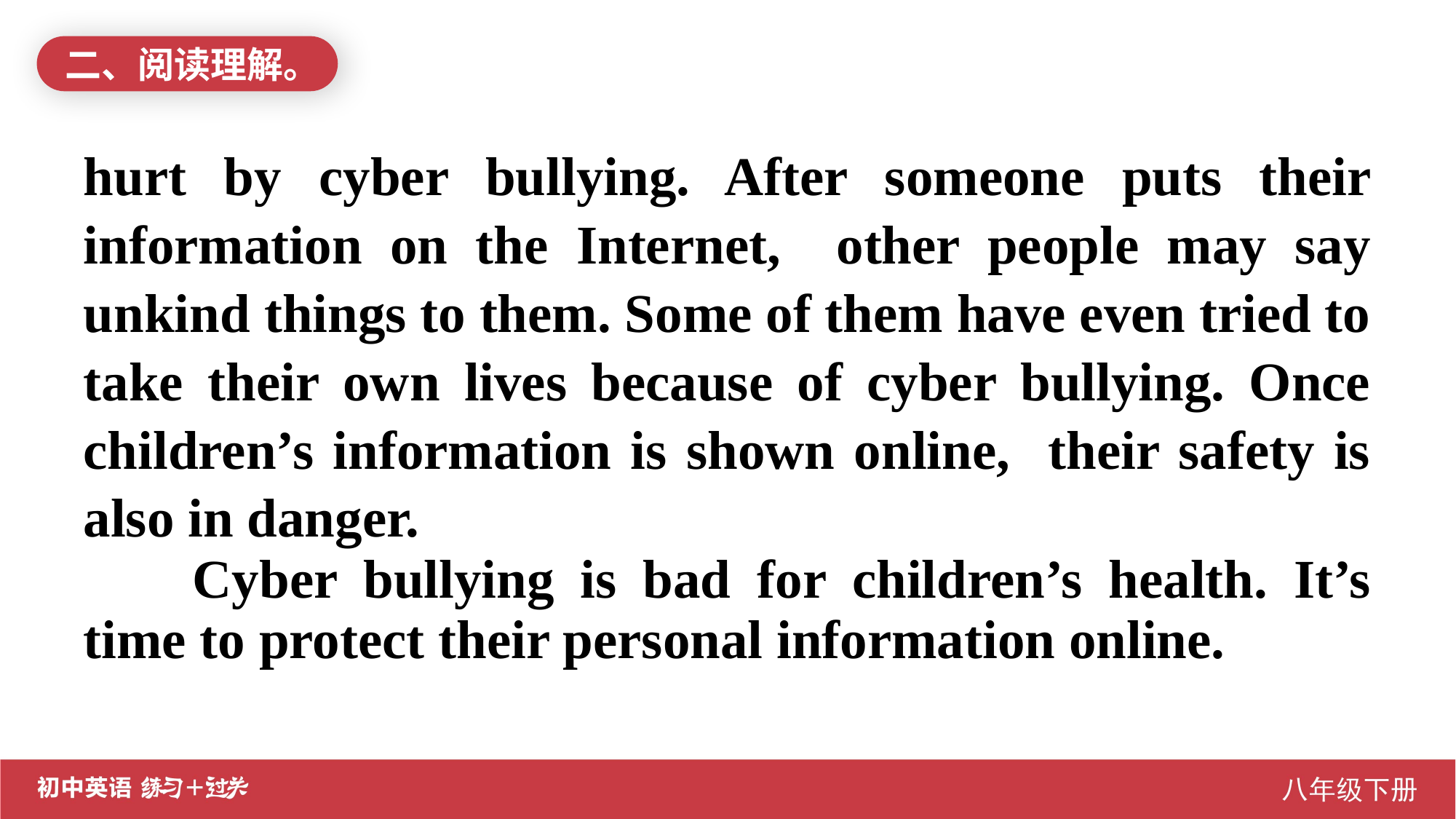

二、阅读理解。
hurt by cyber bullying. After someone puts their information on the Internet,  other people may say unkind things to them. Some of them have even tried to take their own lives because of cyber bullying. Once children’s information is shown online,  their safety is also in danger.
	Cyber bullying is bad for children’s health. It’s time to protect their personal information online.